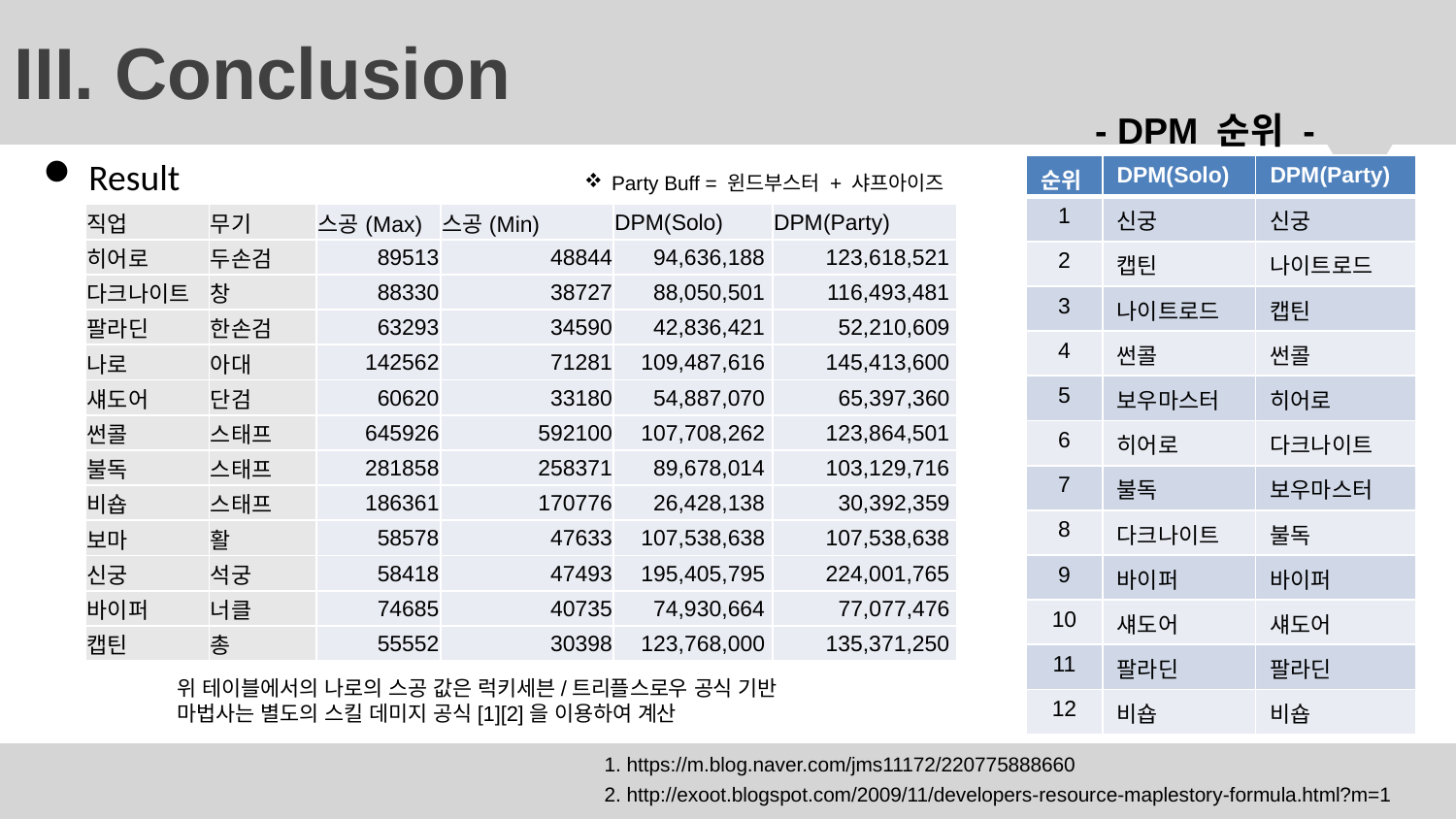

# III. Conclusion
- DPM 순위 -
Result
| 순위 | DPM(Solo) | DPM(Party) |
| --- | --- | --- |
| 1 | 신궁 | 신궁 |
| 2 | 캡틴 | 나이트로드 |
| 3 | 나이트로드 | 캡틴 |
| 4 | 썬콜 | 썬콜 |
| 5 | 보우마스터 | 히어로 |
| 6 | 히어로 | 다크나이트 |
| 7 | 불독 | 보우마스터 |
| 8 | 다크나이트 | 불독 |
| 9 | 바이퍼 | 바이퍼 |
| 10 | 섀도어 | 섀도어 |
| 11 | 팔라딘 | 팔라딘 |
| 12 | 비숍 | 비숍 |
Party Buff = 윈드부스터 + 샤프아이즈
| 직업 | 무기 |
| --- | --- |
| 히어로 | 두손검 |
| 다크나이트 | 창 |
| 팔라딘 | 한손검 |
| 나로 | 아대 |
| 섀도어 | 단검 |
| 썬콜 | 스태프 |
| 불독 | 스태프 |
| 비숍 | 스태프 |
| 보마 | 활 |
| 신궁 | 석궁 |
| 바이퍼 | 너클 |
| 캡틴 | 총 |
| 스공(Max) | 스공(Min) | DPM(Solo) | DPM(Party) |
| --- | --- | --- | --- |
| 89513 | 48844 | 94,636,188 | 123,618,521 |
| 88330 | 38727 | 88,050,501 | 116,493,481 |
| 63293 | 34590 | 42,836,421 | 52,210,609 |
| 142562 | 71281 | 109,487,616 | 145,413,600 |
| 60620 | 33180 | 54,887,070 | 65,397,360 |
| 645926 | 592100 | 107,708,262 | 123,864,501 |
| 281858 | 258371 | 89,678,014 | 103,129,716 |
| 186361 | 170776 | 26,428,138 | 30,392,359 |
| 58578 | 47633 | 107,538,638 | 107,538,638 |
| 58418 | 47493 | 195,405,795 | 224,001,765 |
| 74685 | 40735 | 74,930,664 | 77,077,476 |
| 55552 | 30398 | 123,768,000 | 135,371,250 |
위 테이블에서의 나로의 스공 값은 럭키세븐/트리플스로우 공식 기반
마법사는 별도의 스킬 데미지 공식[1][2]을 이용하여 계산

1. https://m.blog.naver.com/jms11172/220775888660
2. http://exoot.blogspot.com/2009/11/developers-resource-maplestory-formula.html?m=1